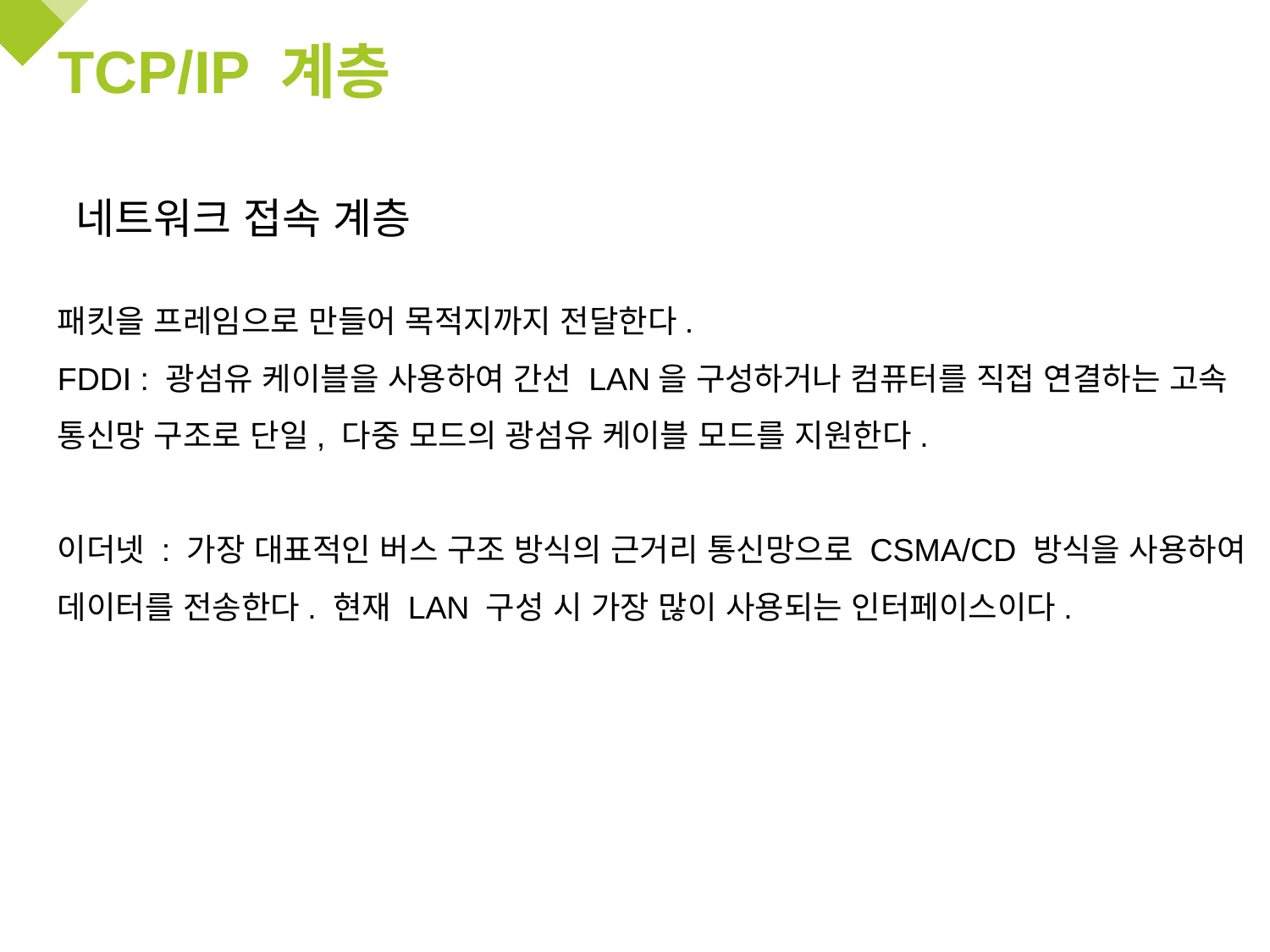

# TCP/IP 계층
네트워크 접속 계층
패킷을 프레임으로 만들어 목적지까지 전달한다.
FDDI : 광섬유 케이블을 사용하여 간선 LAN을 구성하거나 컴퓨터를 직접 연결하는 고속 통신망 구조로 단일, 다중 모드의 광섬유 케이블 모드를 지원한다.

이더넷 : 가장 대표적인 버스 구조 방식의 근거리 통신망으로 CSMA/CD 방식을 사용하여 데이터를 전송한다. 현재 LAN 구성 시 가장 많이 사용되는 인터페이스이다.